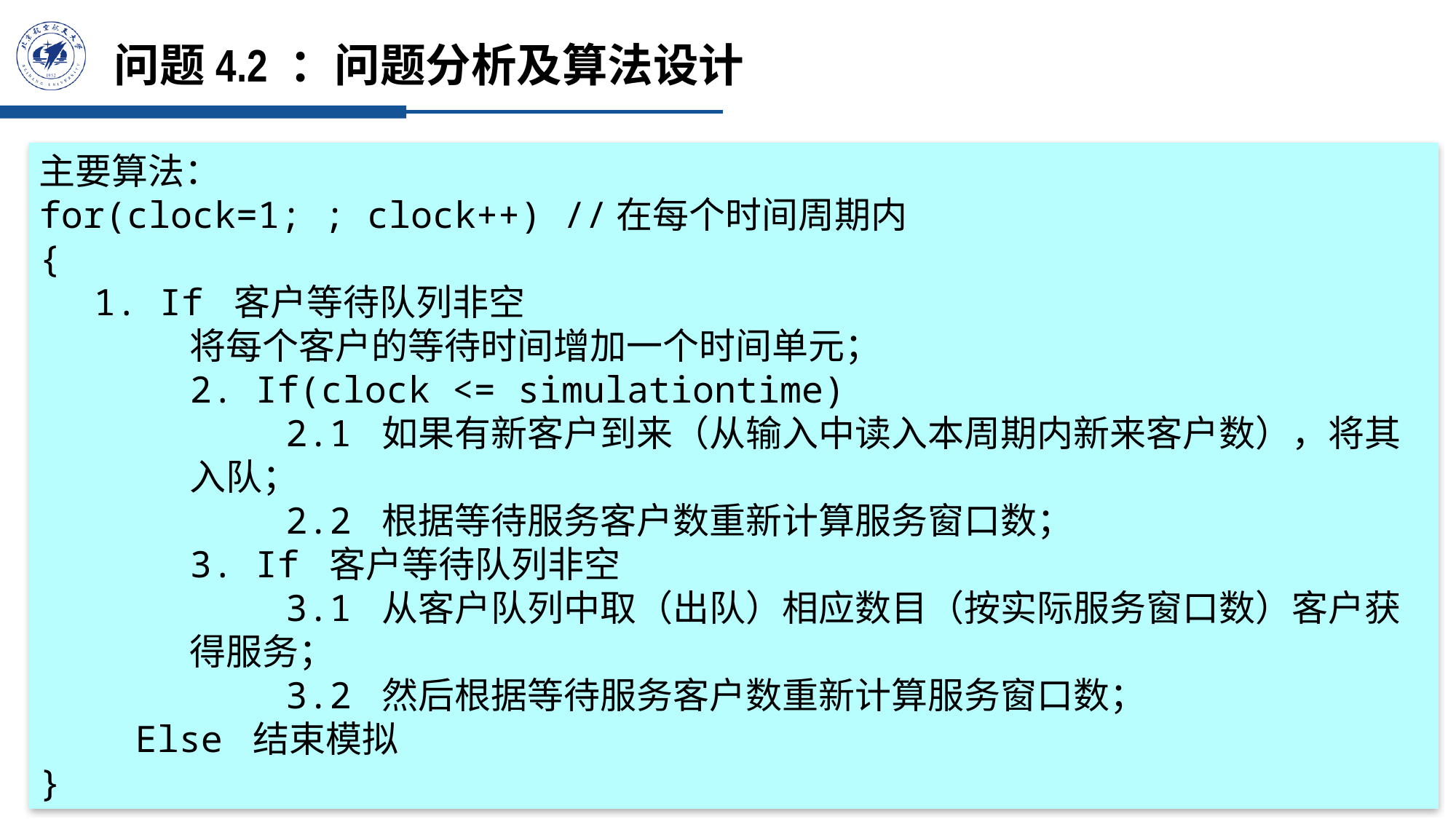

# 问题4.2 ：问题分析及算法设计
主要算法：
for(clock=1; ; clock++) //在每个时间周期内
{
1. If 客户等待队列非空
将每个客户的等待时间增加一个时间单元；
2. If(clock <= simulationtime)
2.1 如果有新客户到来（从输入中读入本周期内新来客户数），将其入队；
2.2 根据等待服务客户数重新计算服务窗口数；
3. If 客户等待队列非空
3.1 从客户队列中取（出队）相应数目（按实际服务窗口数）客户获得服务；
3.2 然后根据等待服务客户数重新计算服务窗口数；
Else 结束模拟
}
96